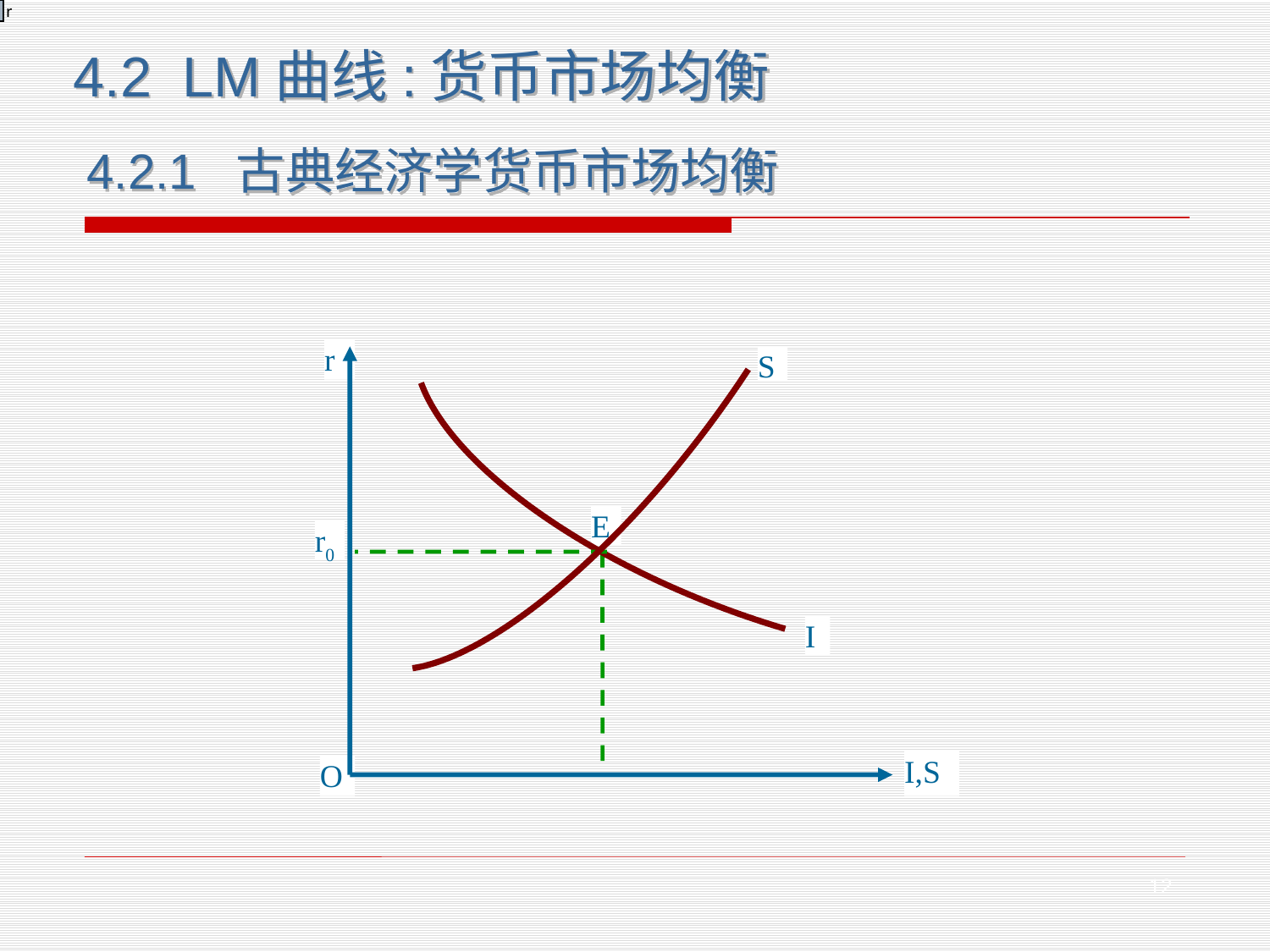

r
4.2  LM曲线:货币市场均衡
4.2.1  古典经济学货币市场均衡
r

S

E
r0

I
I,S
O

12